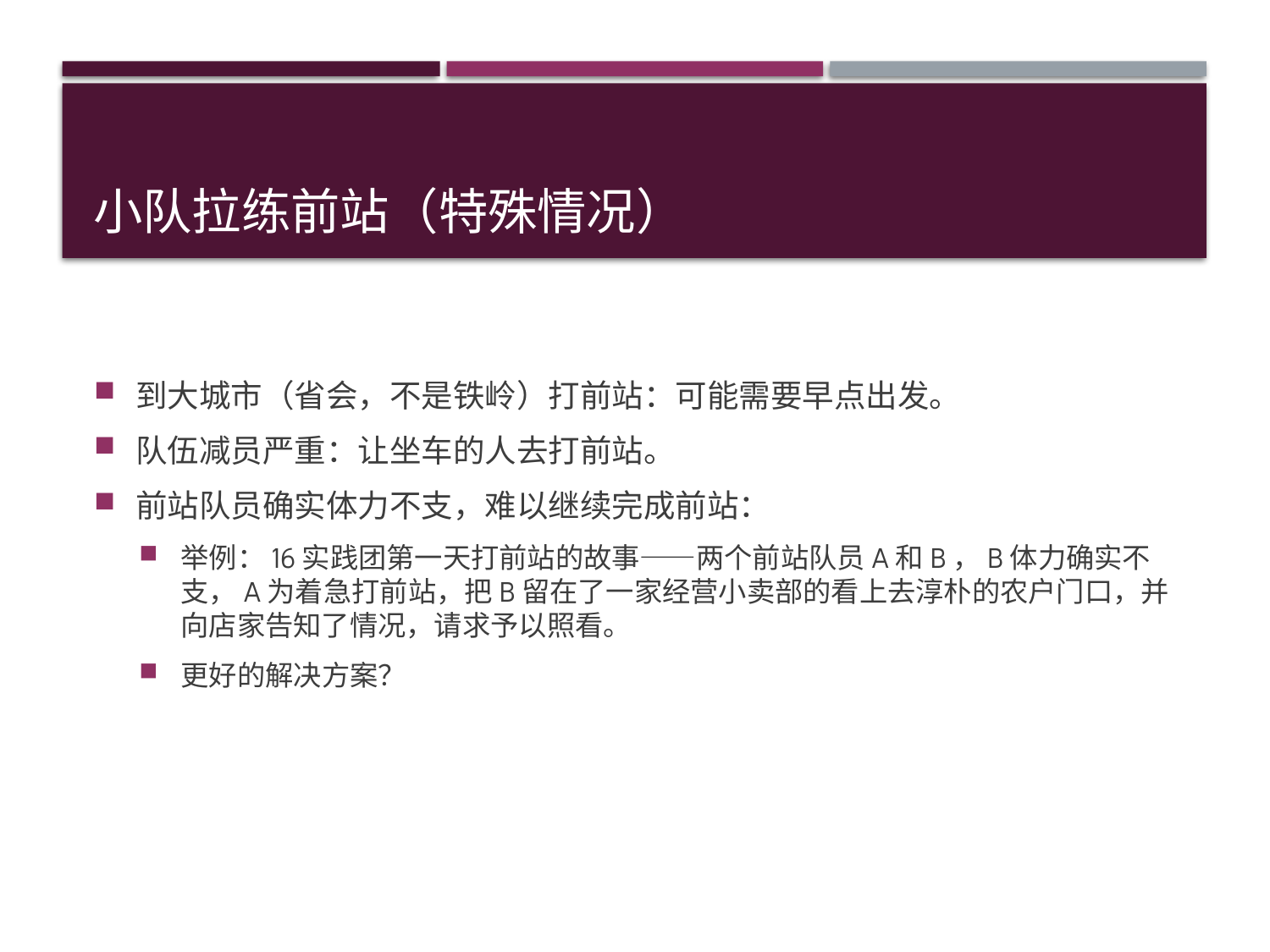

# 小队拉练前站（特殊情况）
到大城市（省会，不是铁岭）打前站：可能需要早点出发。
队伍减员严重：让坐车的人去打前站。
前站队员确实体力不支，难以继续完成前站：
举例：16实践团第一天打前站的故事——两个前站队员A和B，B体力确实不支，A为着急打前站，把B留在了一家经营小卖部的看上去淳朴的农户门口，并向店家告知了情况，请求予以照看。
更好的解决方案？